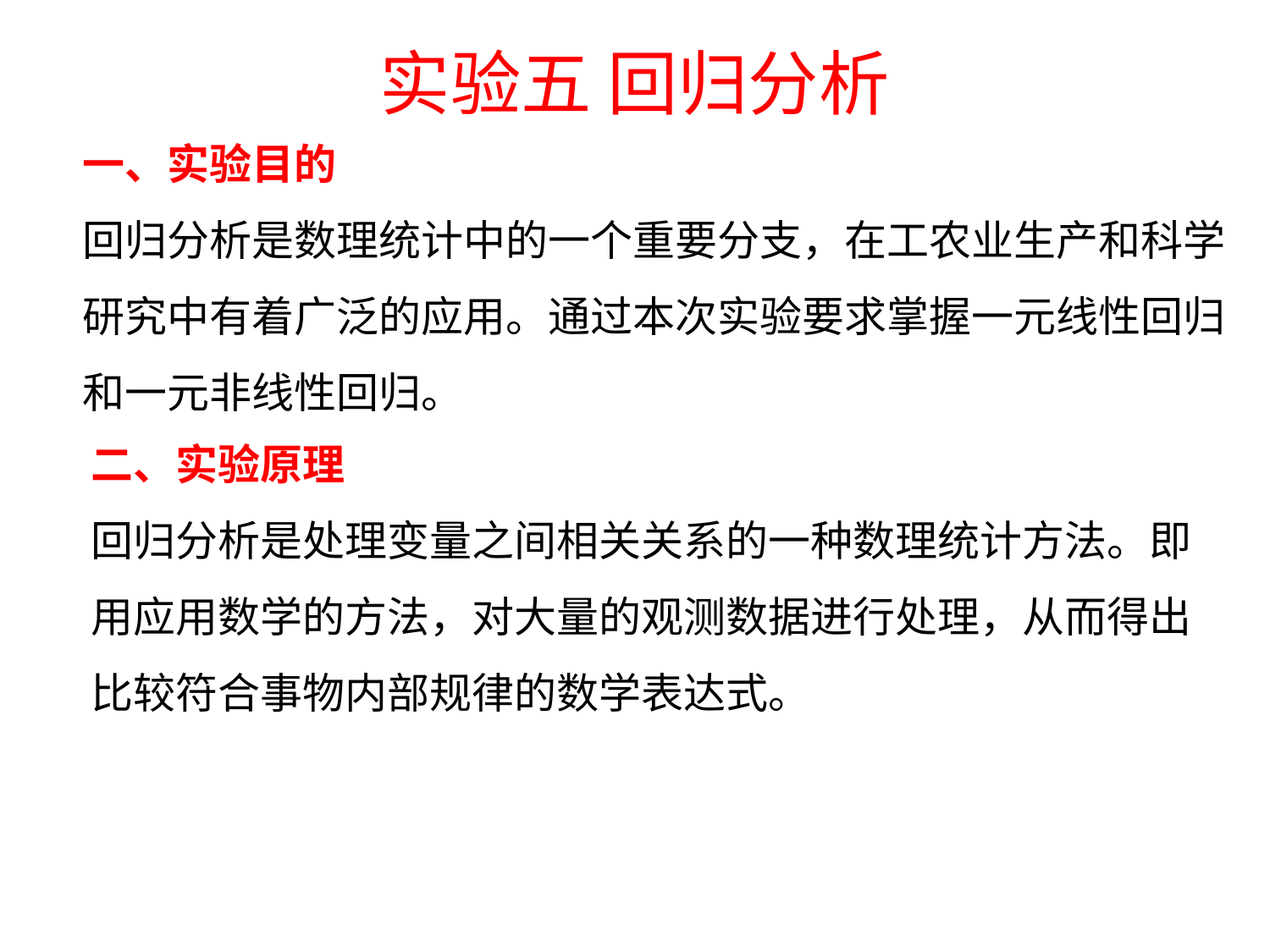

# 实验五 回归分析
一、实验目的
回归分析是数理统计中的一个重要分支，在工农业生产和科学研究中有着广泛的应用。通过本次实验要求掌握一元线性回归和一元非线性回归。
二、实验原理
回归分析是处理变量之间相关关系的一种数理统计方法。即用应用数学的方法，对大量的观测数据进行处理，从而得出比较符合事物内部规律的数学表达式。